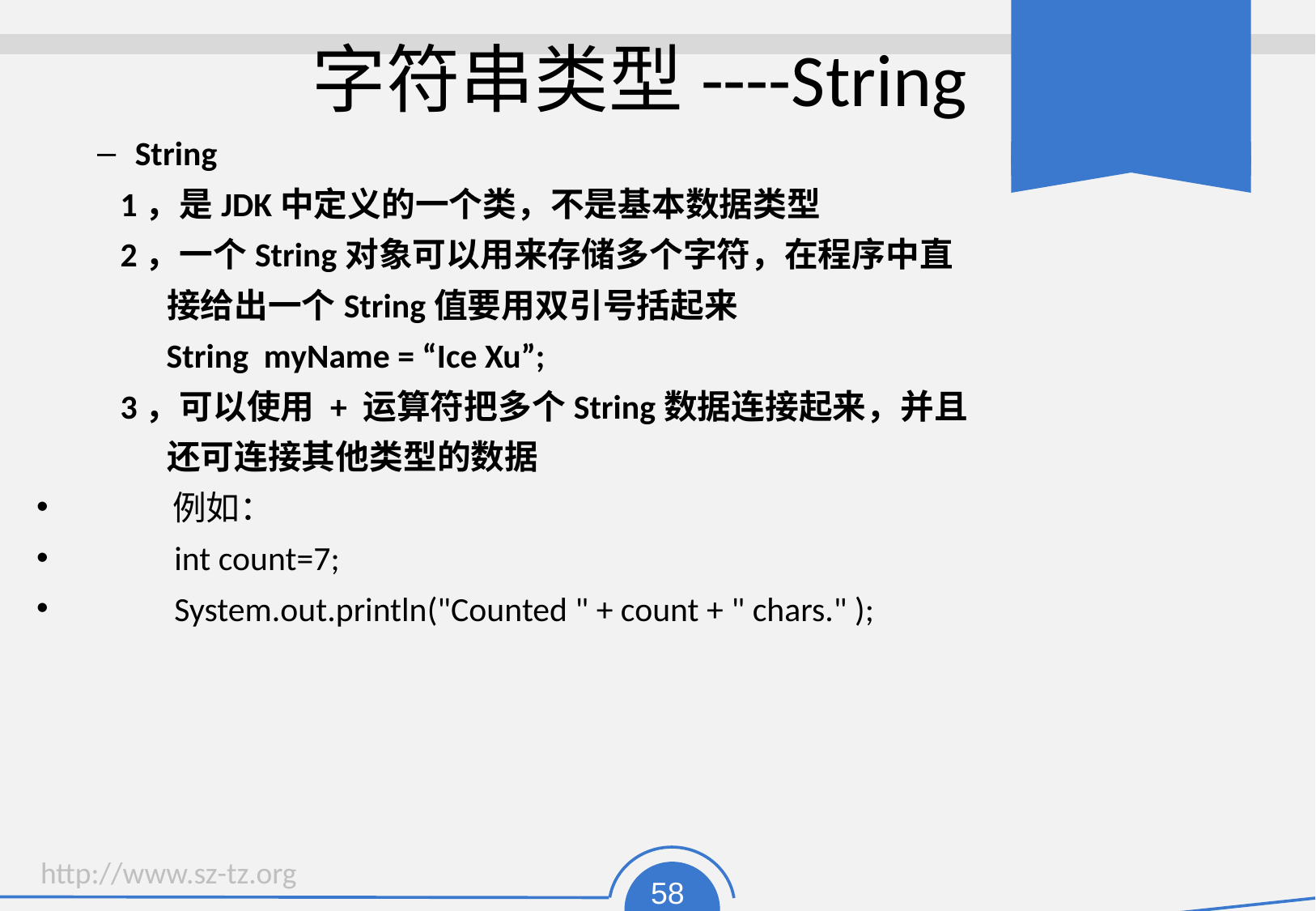

# 字符串类型----String
String
   1，是JDK中定义的一个类，不是基本数据类型
   2，一个String对象可以用来存储多个字符，在程序中直
        接给出一个String值要用双引号括起来
         String  myName = “Ice Xu”;
   3，可以使用 + 运算符把多个String数据连接起来，并且
        还可连接其他类型的数据
           例如：
            int count=7;
            System.out.println("Counted " + count + " chars." );